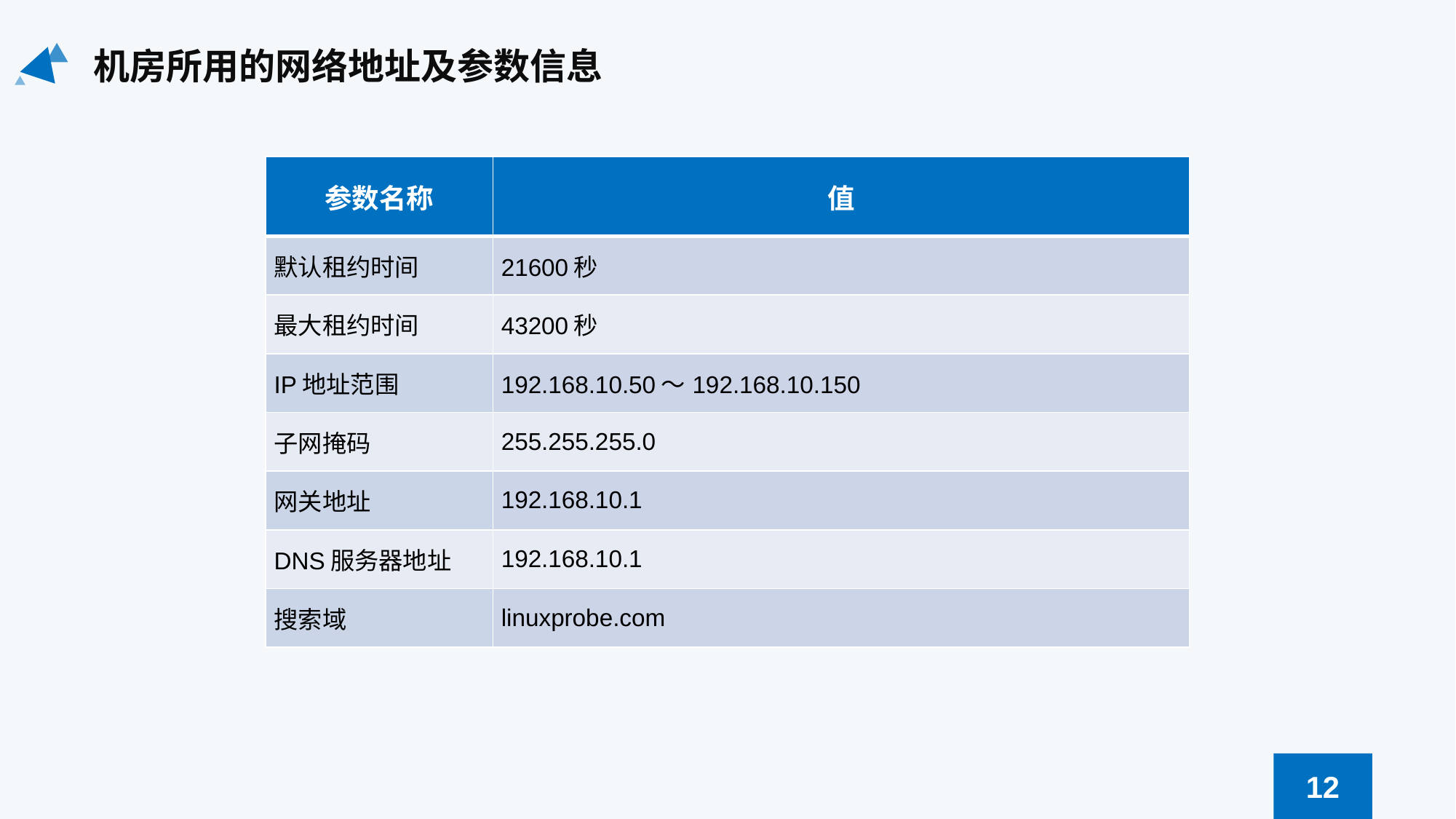

机房所用的网络地址及参数信息

| 参数名称 | 值 |
| --- | --- |
| 默认租约时间 | 21600秒 |
| 最大租约时间 | 43200秒 |
| IP地址范围 | 192.168.10.50～192.168.10.150 |
| 子网掩码 | 255.255.255.0 |
| 网关地址 | 192.168.10.1 |
| DNS服务器地址 | 192.168.10.1 |
| 搜索域 | linuxprobe.com |

12